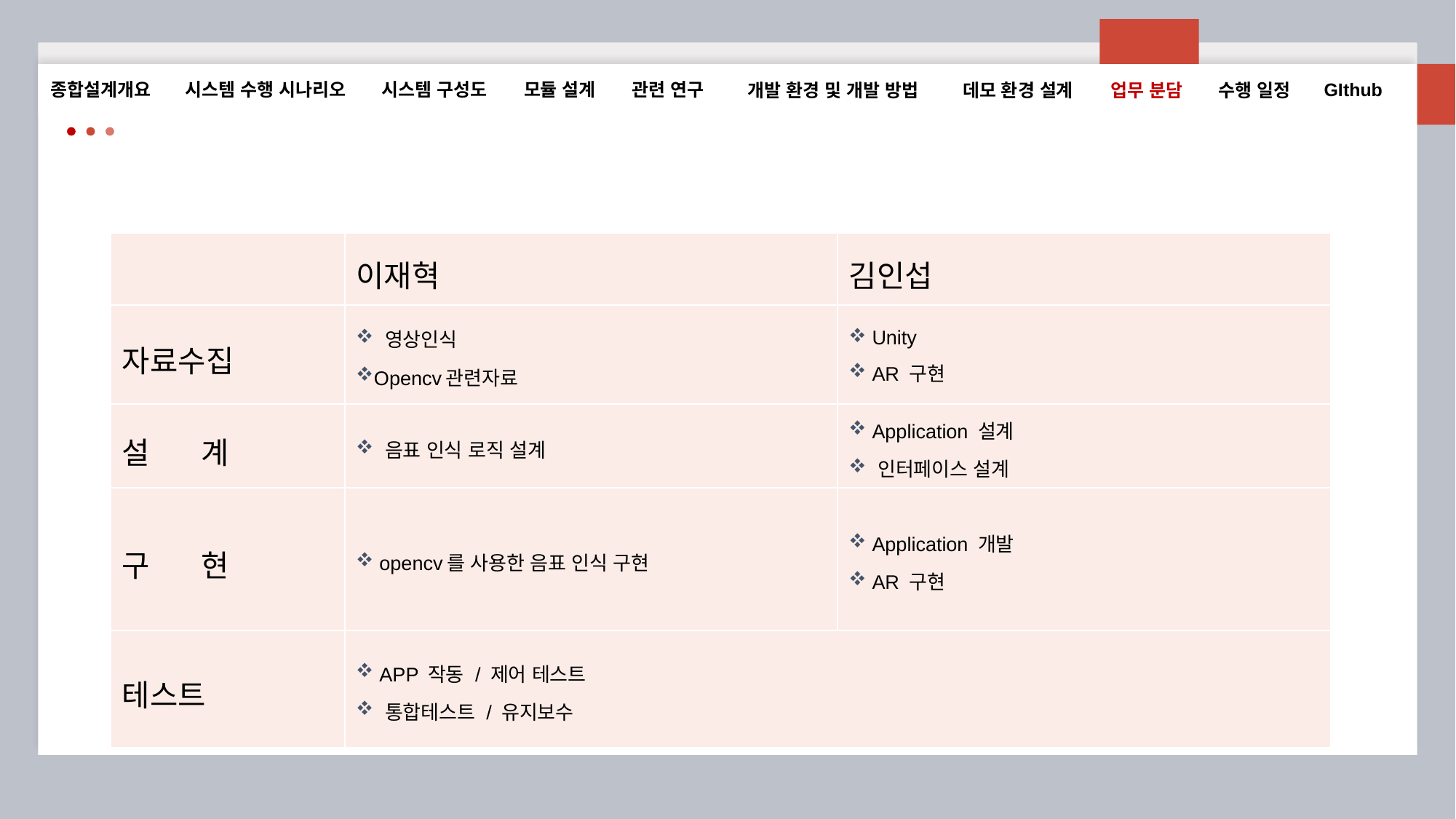

시스템 수행 시나리오
시스템 구성도
모듈 설계
관련 연구
종합설계개요
GIthub
개발 환경 및 개발 방법
데모 환경 설계
업무 분담
수행 일정

|  | 이재혁 | 김인섭 |
| --- | --- | --- |
| 자료수집 | 영상인식 Opencv관련자료 | Unity AR 구현 |
| 설 계 | 음표 인식 로직 설계 | Application 설계 인터페이스 설계 |
| 구 현 | opencv를 사용한 음표 인식 구현 | Application 개발 AR 구현 |
| 테스트 | APP 작동 / 제어 테스트 통합테스트 / 유지보수 |  |